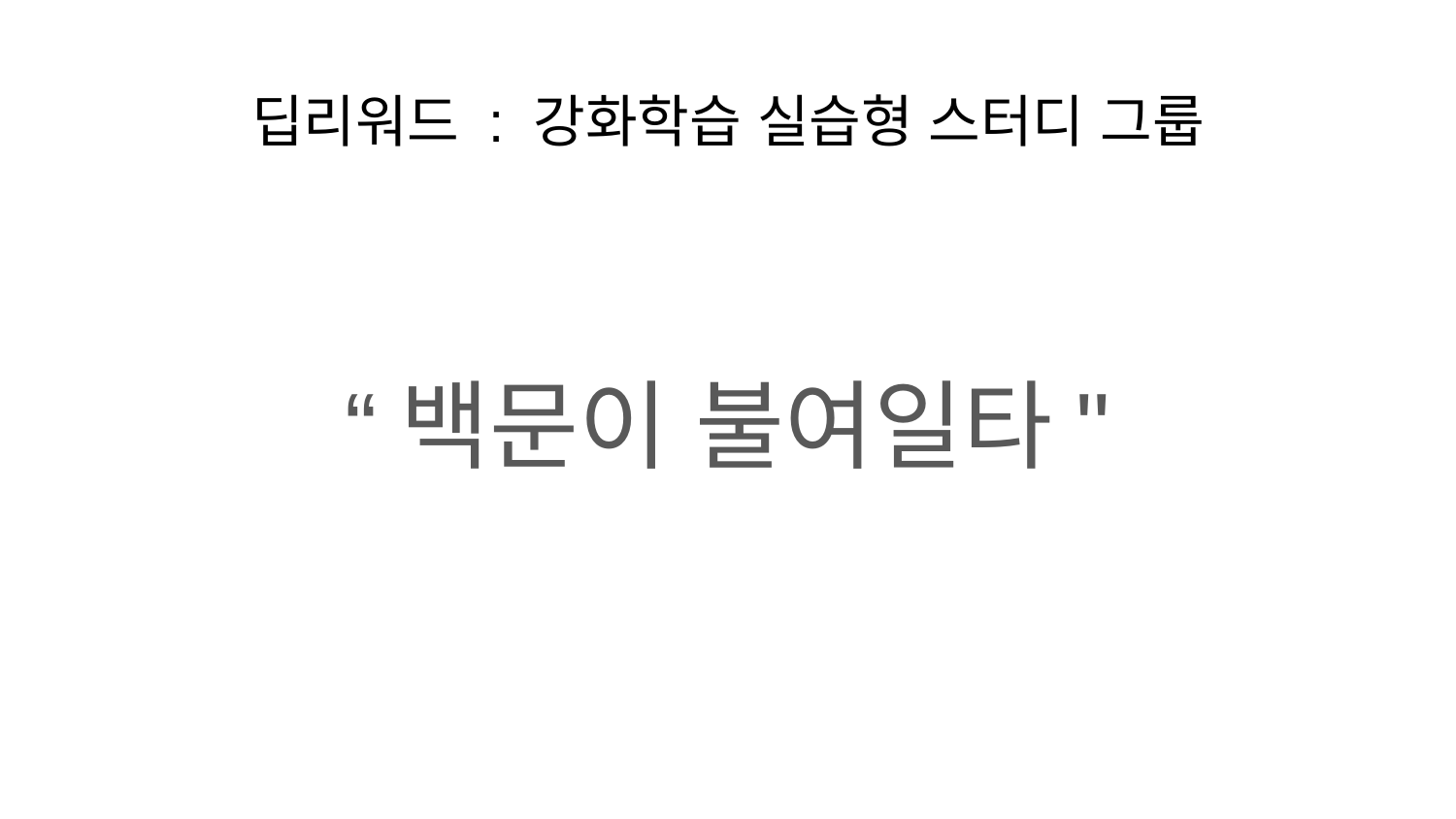

# 딥리워드 : 강화학습 실습형 스터디 그룹

“백문이 불여일타"